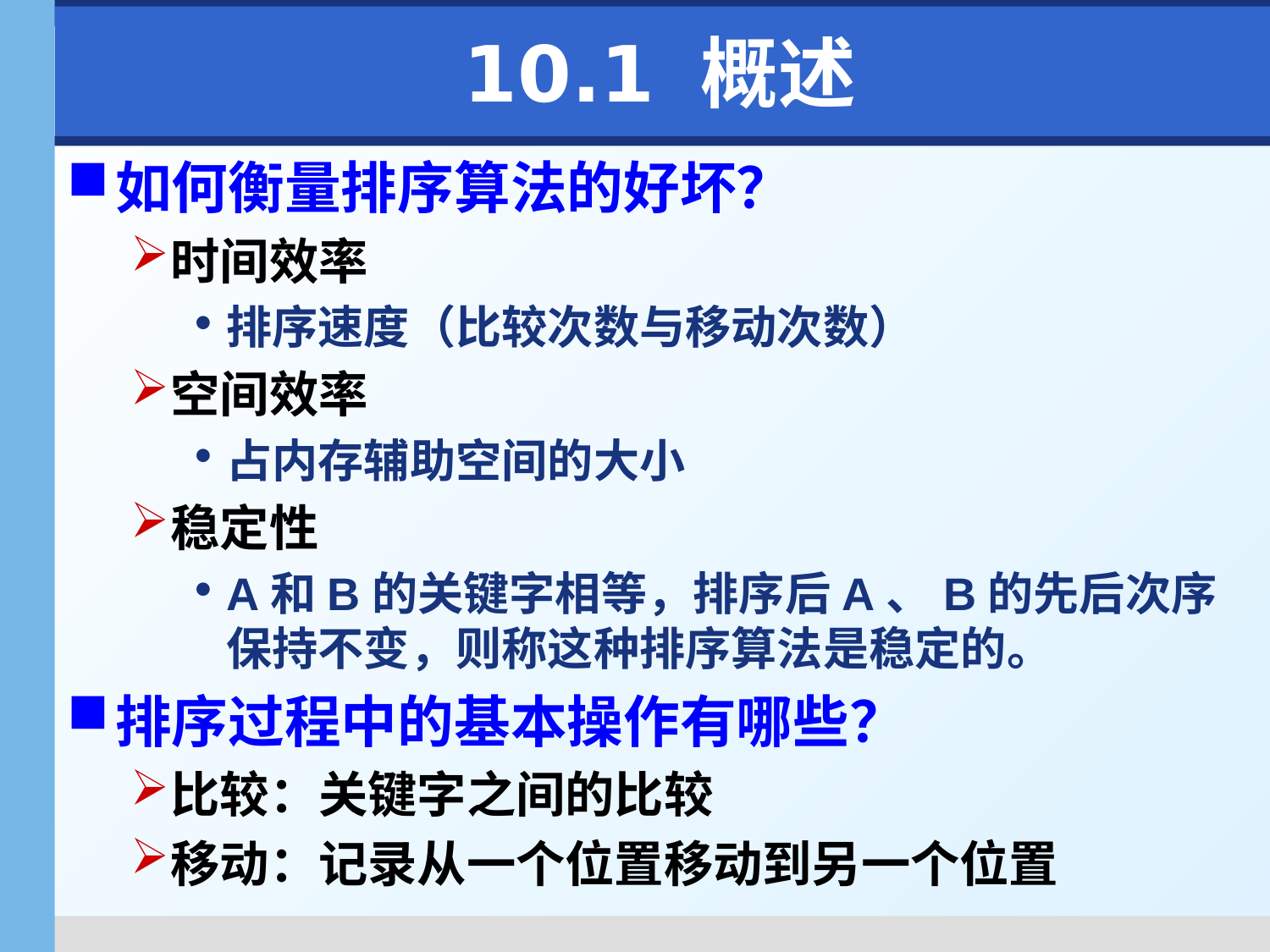

# 10.1 概述
如何衡量排序算法的好坏？
时间效率
排序速度（比较次数与移动次数）
空间效率
占内存辅助空间的大小
稳定性
A和B的关键字相等，排序后A、B的先后次序保持不变，则称这种排序算法是稳定的。
排序过程中的基本操作有哪些？
比较：关键字之间的比较
移动：记录从一个位置移动到另一个位置